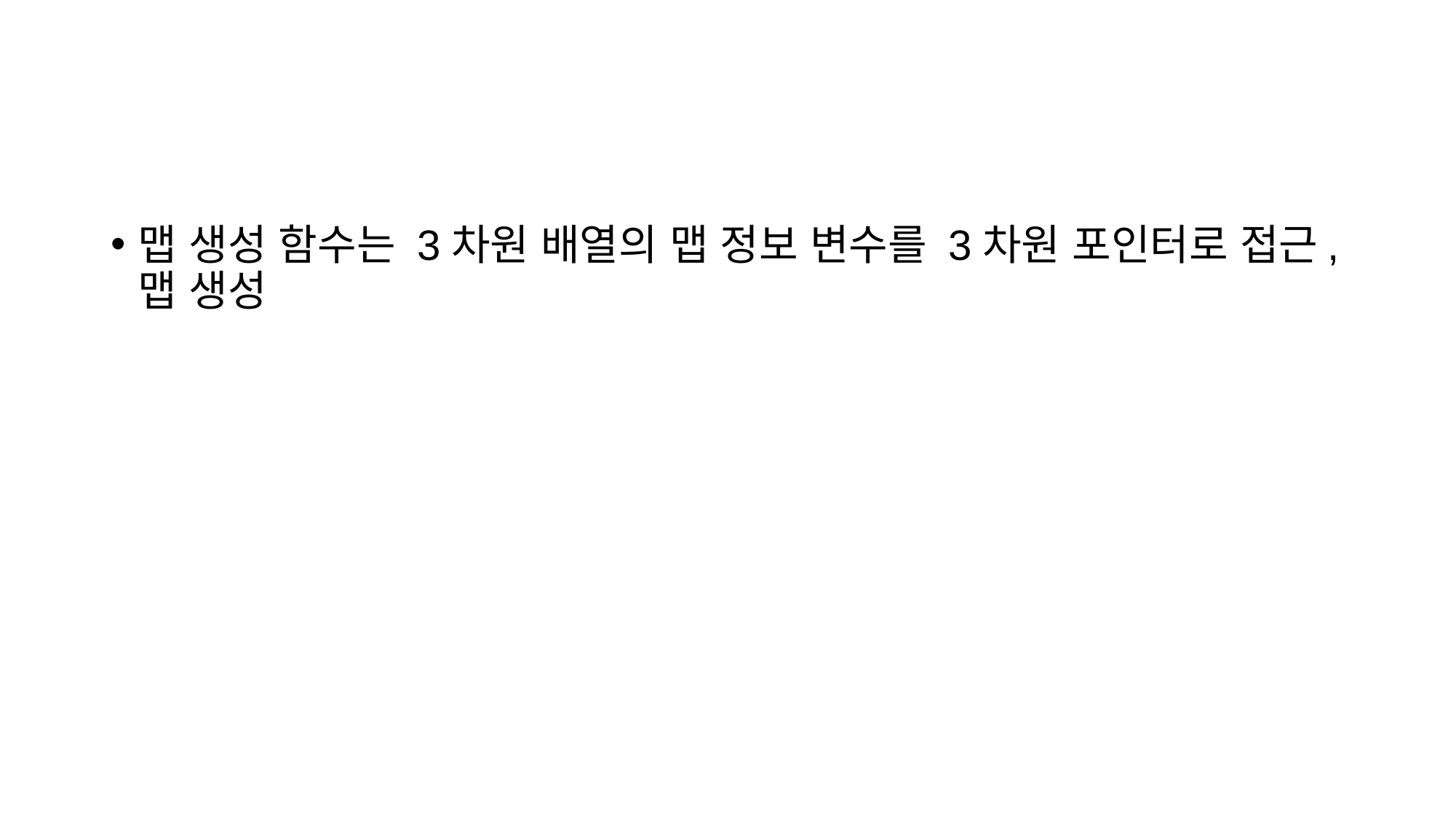

#
맵 생성 함수는 3차원 배열의 맵 정보 변수를 3차원 포인터로 접근, 맵 생성